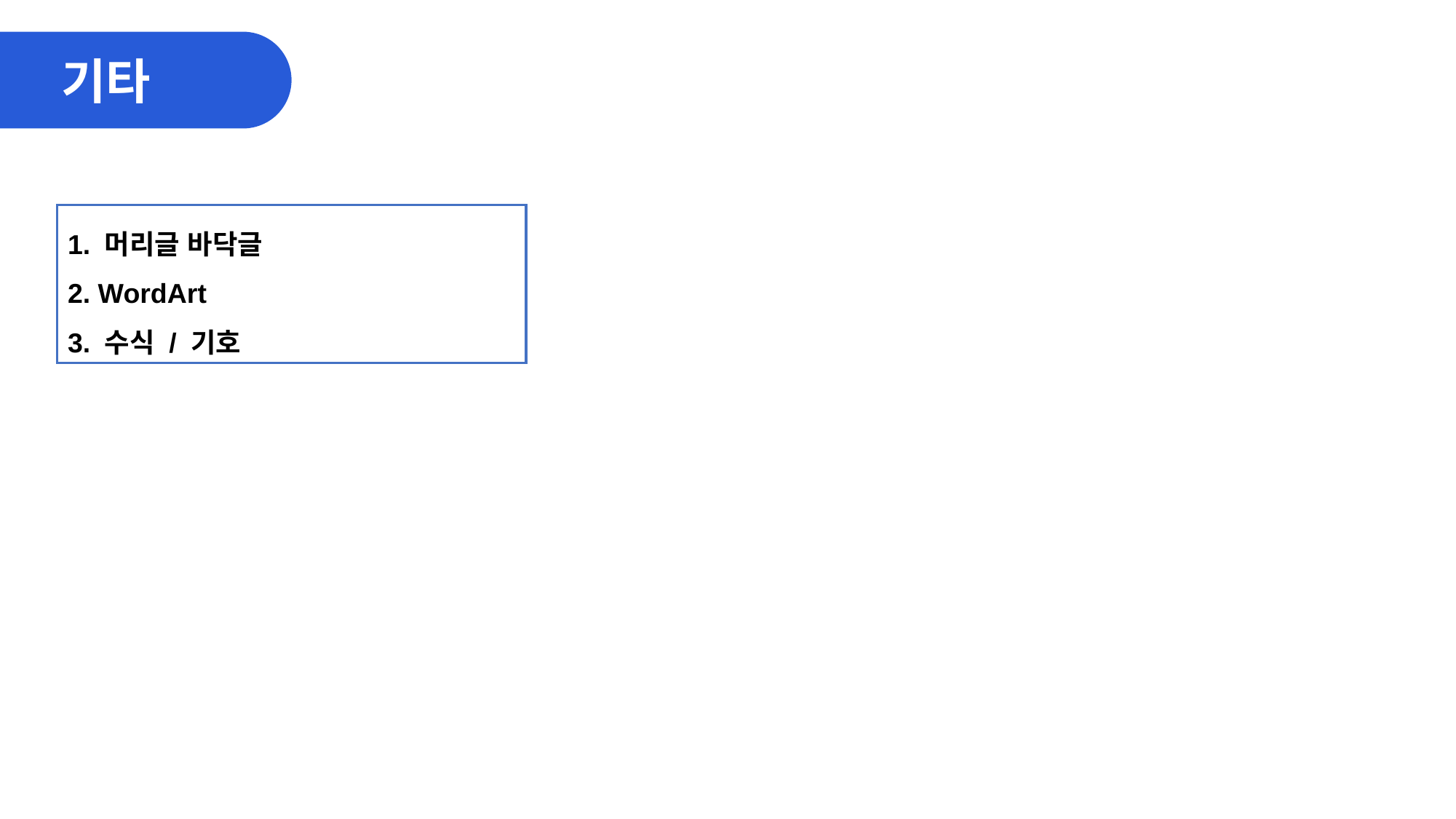

기타
1. 머리글 바닥글
2. WordArt
3. 수식 / 기호